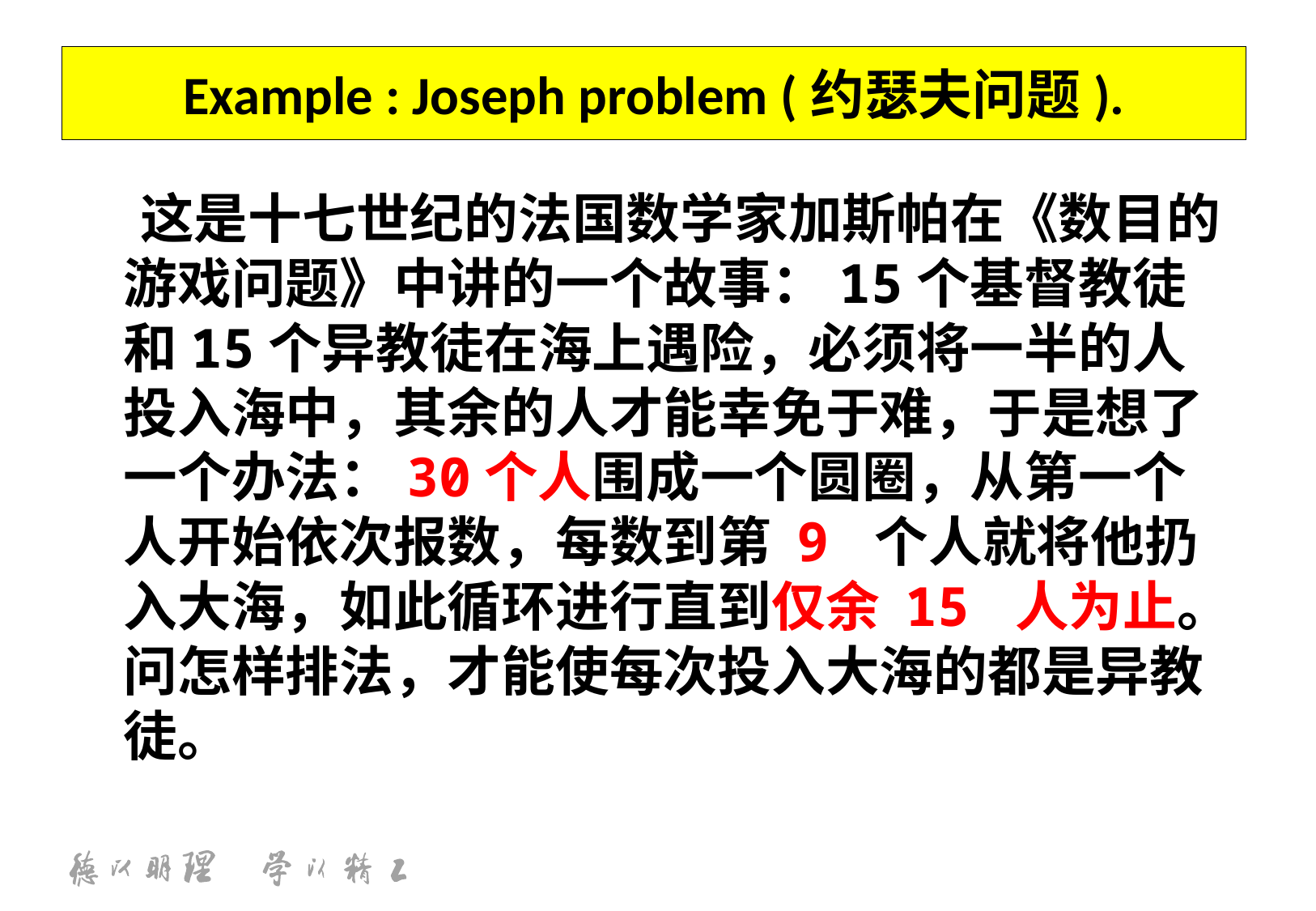

# Example : Joseph problem (约瑟夫问题).
    这是十七世纪的法国数学家加斯帕在《数目的游戏问题》中讲的一个故事：15个基督教徒和15个异教徒在海上遇险，必须将一半的人投入海中，其余的人才能幸免于难，于是想了一个办法：30个人围成一个圆圈，从第一个人开始依次报数，每数到第 9 个人就将他扔入大海，如此循环进行直到仅余 15 人为止。问怎样排法，才能使每次投入大海的都是异教徒。

101